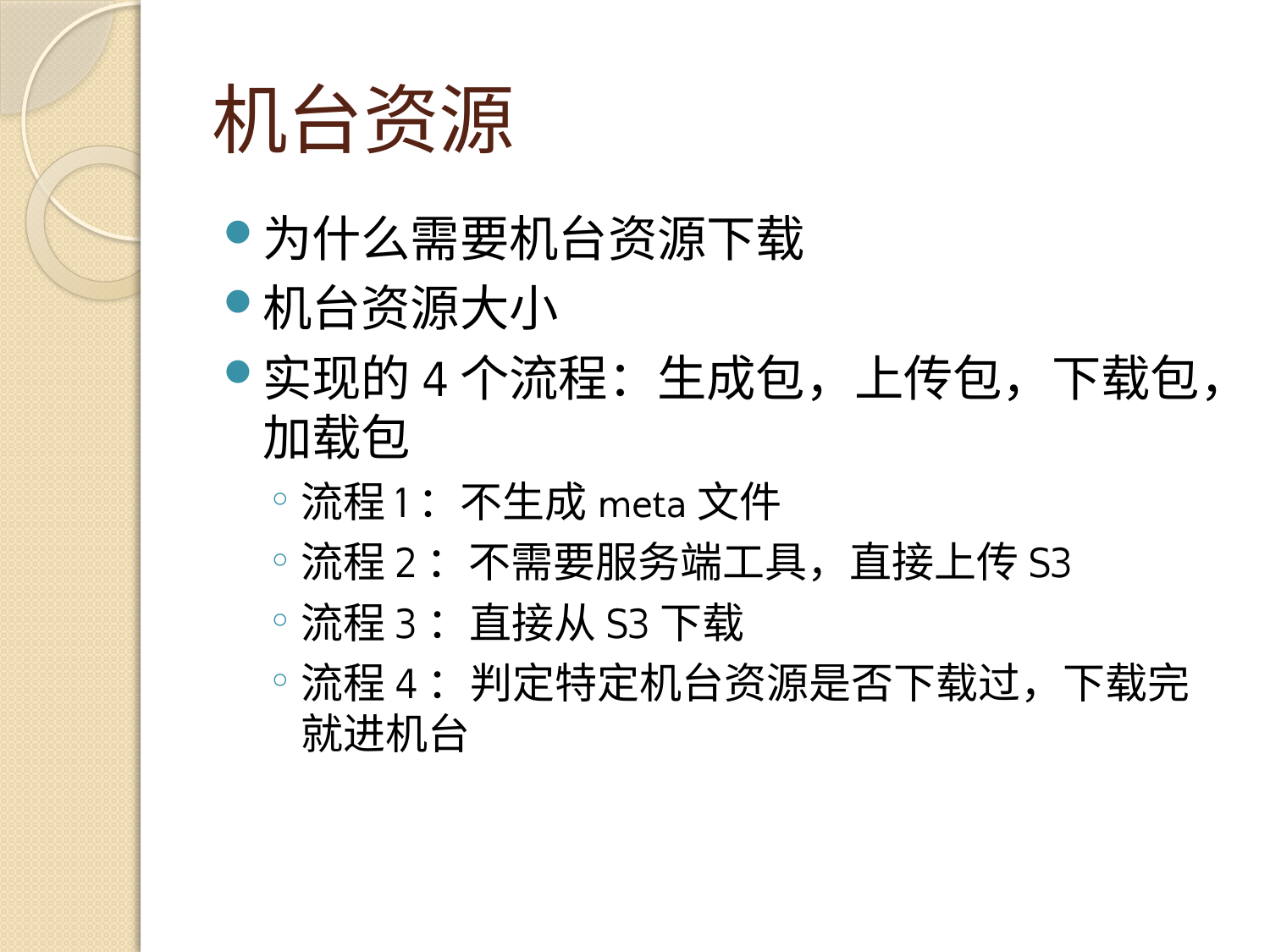

# 机台资源
为什么需要机台资源下载
机台资源大小
实现的4个流程：生成包，上传包，下载包，加载包
流程1：不生成meta文件
流程2：不需要服务端工具，直接上传S3
流程3：直接从S3下载
流程4：判定特定机台资源是否下载过，下载完就进机台